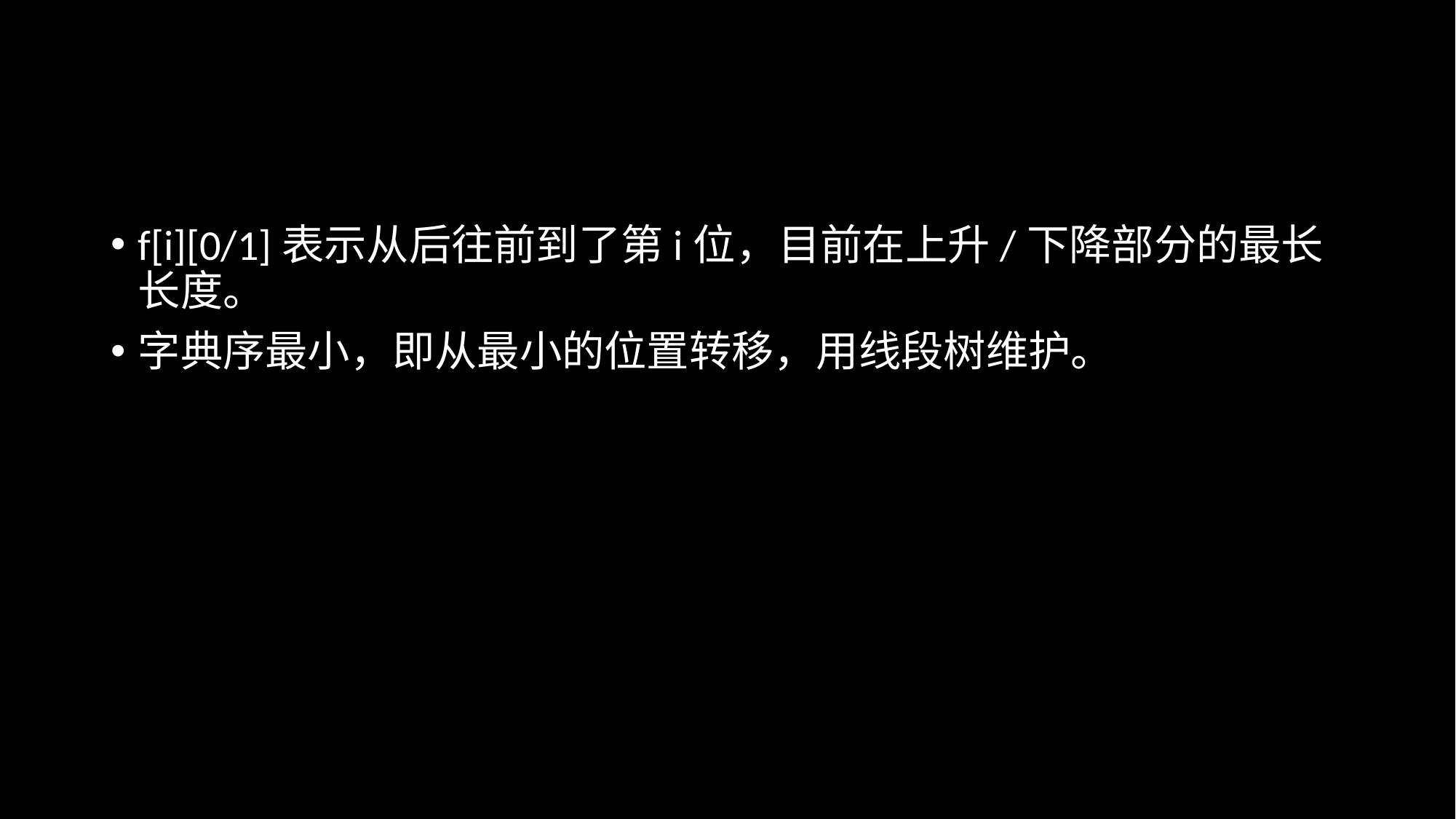

#
f[i][0/1]表示从后往前到了第i位，目前在上升/下降部分的最长长度。
字典序最小，即从最小的位置转移，用线段树维护。